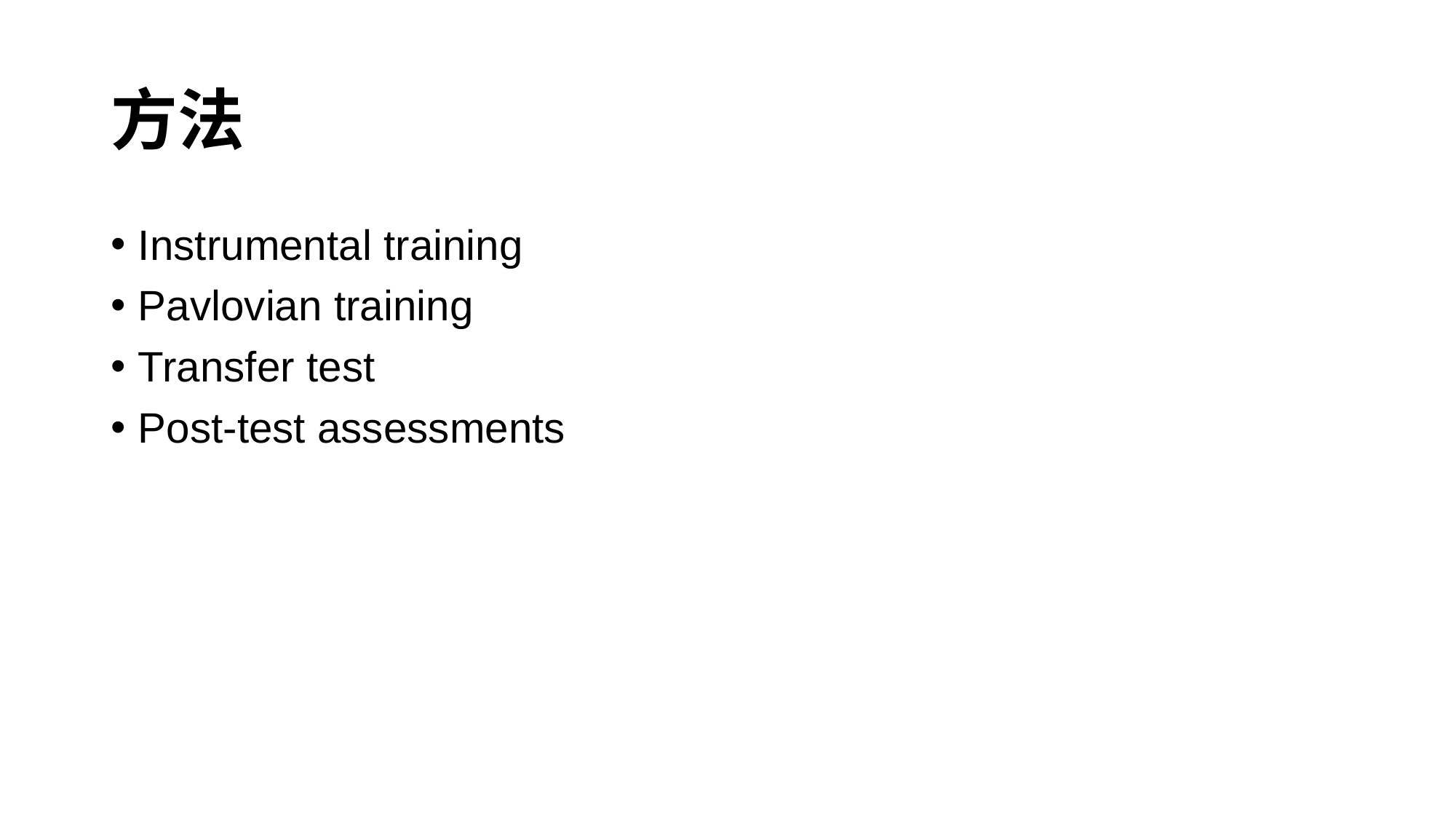

# 方法
Instrumental training
Pavlovian training
Transfer test
Post-test assessments